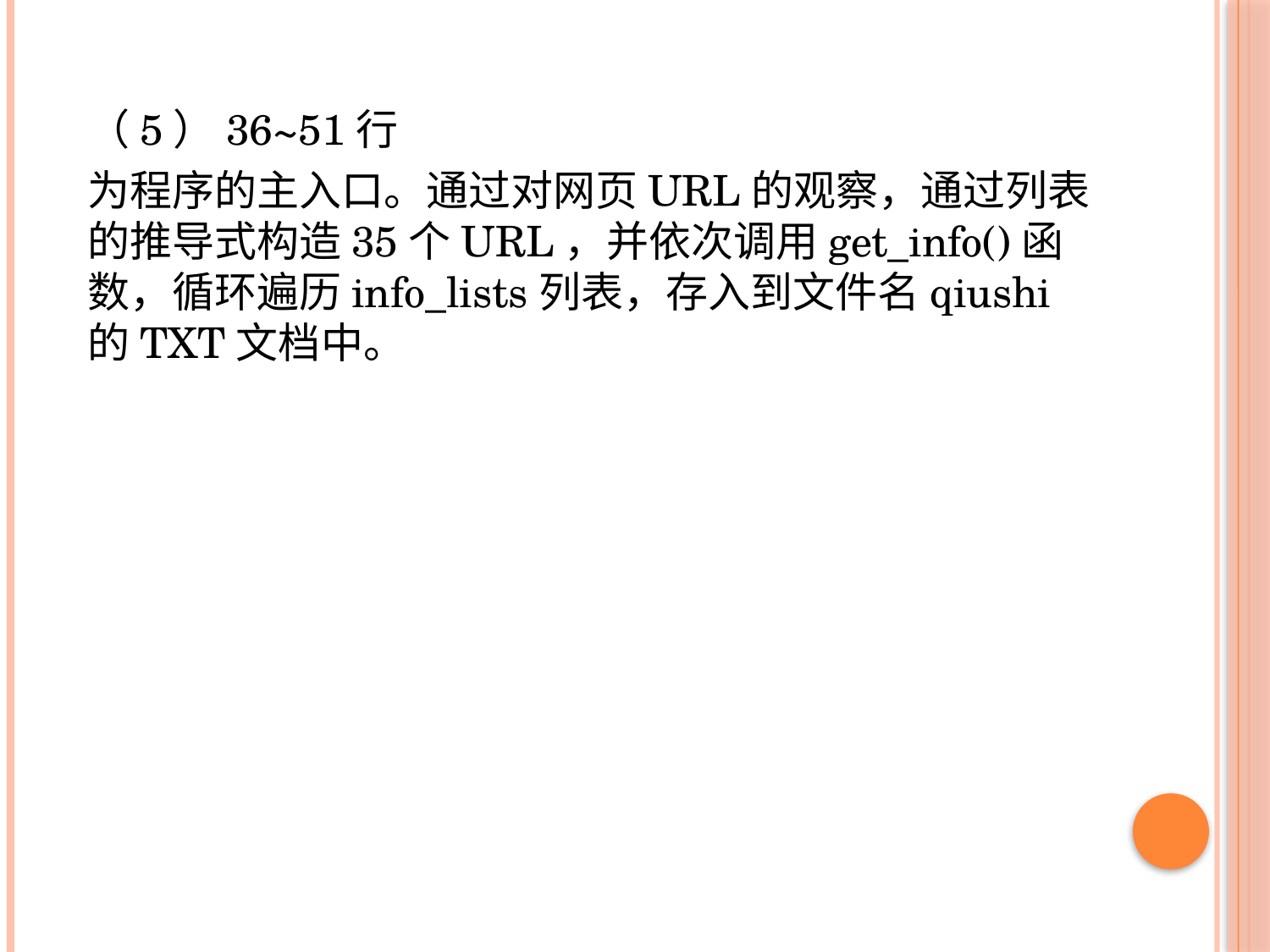

（5）36~51行
为程序的主入口。通过对网页URL的观察，通过列表的推导式构造35个URL，并依次调用get_info()函数，循环遍历info_lists列表，存入到文件名qiushi的TXT文档中。